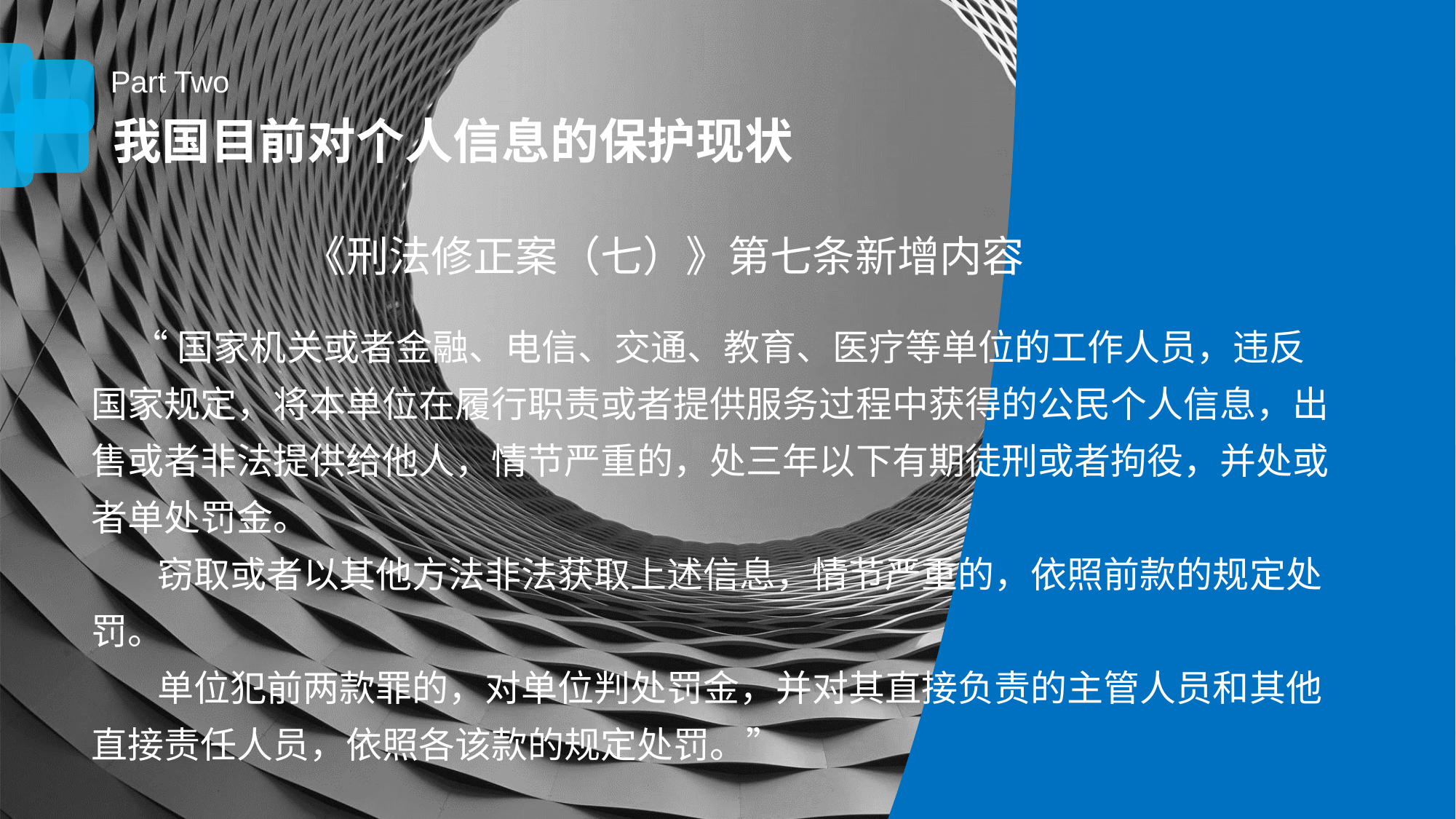

Part Two
我国目前对个人信息的保护现状
《刑法修正案（七）》第七条新增内容
     “国家机关或者金融、电信、交通、教育、医疗等单位的工作人员，违反国家规定，将本单位在履行职责或者提供服务过程中获得的公民个人信息，出售或者非法提供给他人，情节严重的，处三年以下有期徒刑或者拘役，并处或者单处罚金。
       窃取或者以其他方法非法获取上述信息，情节严重的，依照前款的规定处罚。
       单位犯前两款罪的，对单位判处罚金，并对其直接负责的主管人员和其他直接责任人员，依照各该款的规定处罚。”